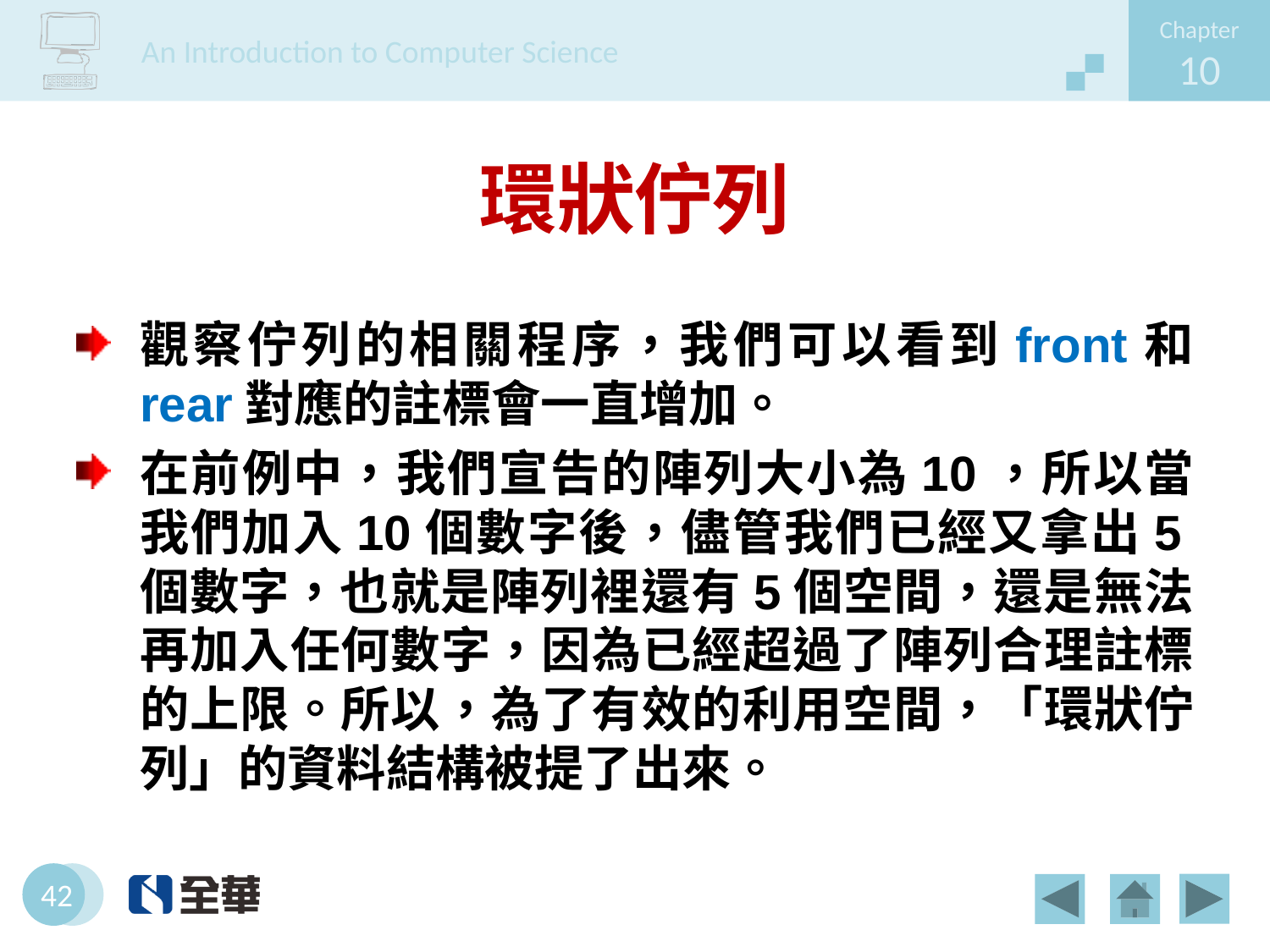

# 環狀佇列
觀察佇列的相關程序，我們可以看到front和 rear對應的註標會一直增加。
在前例中，我們宣告的陣列大小為10，所以當我們加入10個數字後，儘管我們已經又拿出5個數字，也就是陣列裡還有5個空間，還是無法再加入任何數字，因為已經超過了陣列合理註標的上限。所以，為了有效的利用空間，「環狀佇列」的資料結構被提了出來。